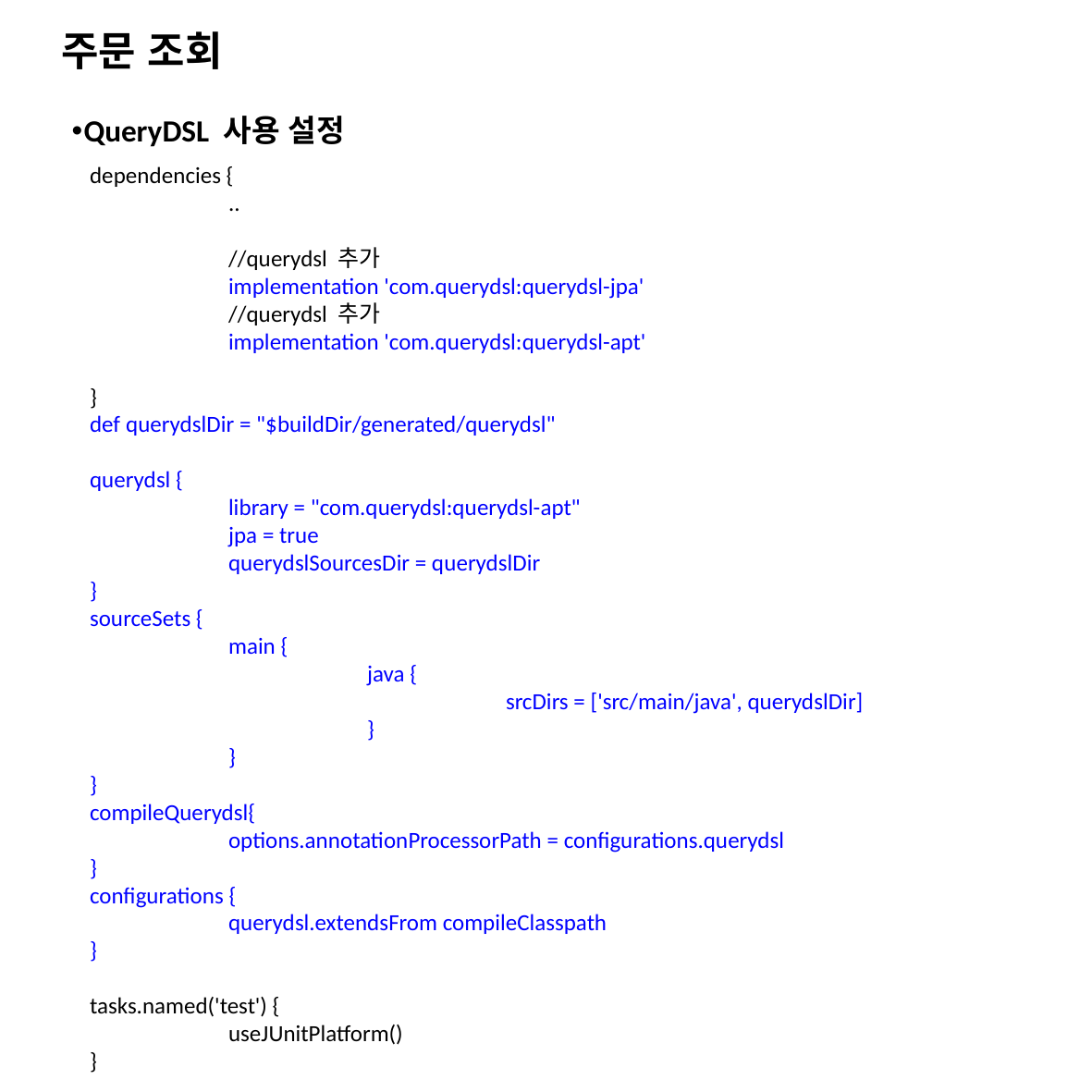

# 주문 조회
QueryDSL 사용 설정

dependencies {
	..

	//querydsl 추가
	implementation 'com.querydsl:querydsl-jpa'
	//querydsl 추가
	implementation 'com.querydsl:querydsl-apt'

}
def querydslDir = "$buildDir/generated/querydsl"

querydsl {
	library = "com.querydsl:querydsl-apt"
	jpa = true
	querydslSourcesDir = querydslDir
}
sourceSets {
	main {
		java {
			srcDirs = ['src/main/java', querydslDir]
		}
	}
}
compileQuerydsl{
	options.annotationProcessorPath = configurations.querydsl
}
configurations {
	querydsl.extendsFrom compileClasspath
}

tasks.named('test') {
	useJUnitPlatform()
}